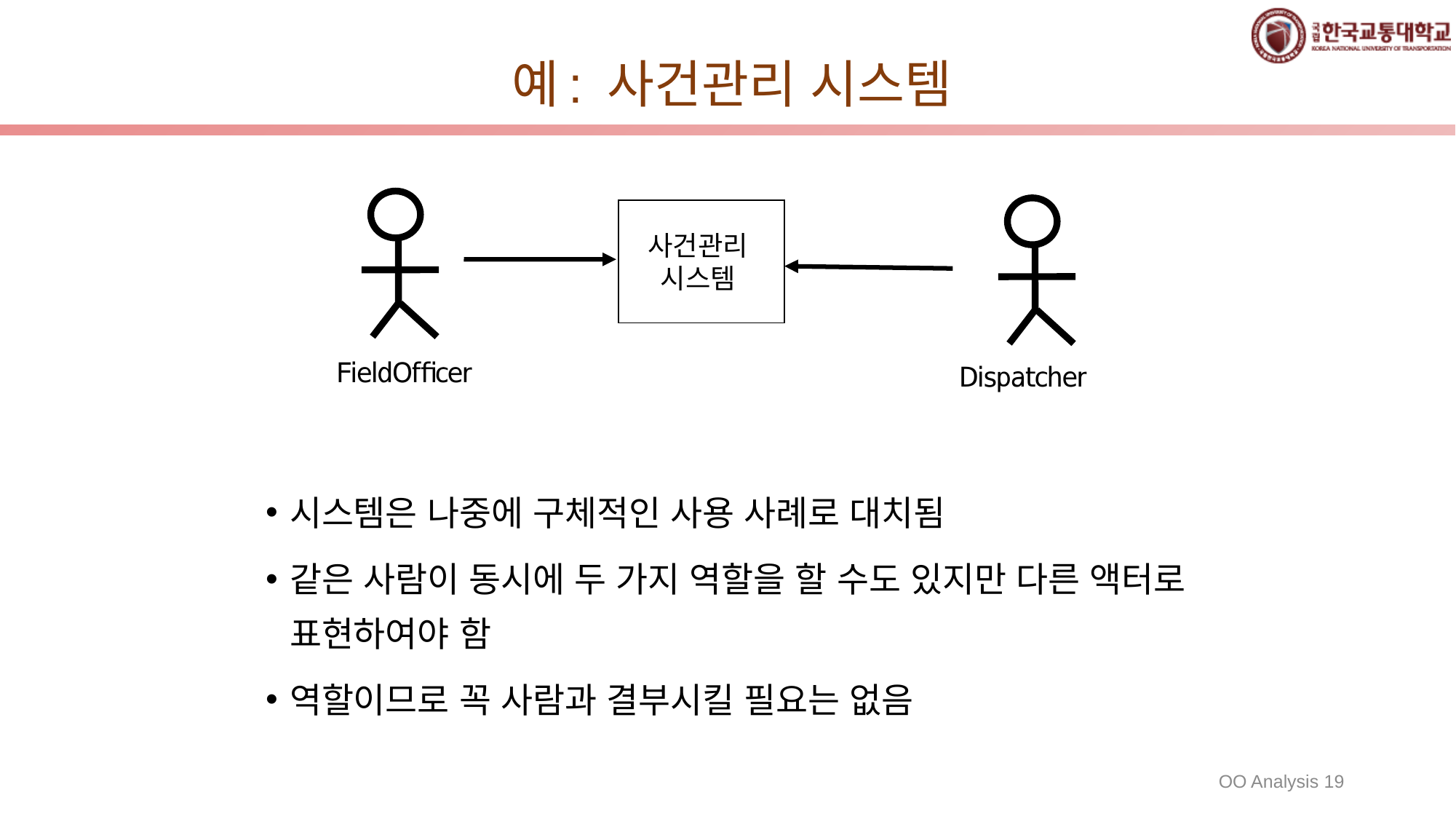

# 예: 사건관리 시스템

사건관리
시스템

FieldOfficer
Dispatcher
시스템은 나중에 구체적인 사용 사례로 대치됨
같은 사람이 동시에 두 가지 역할을 할 수도 있지만 다른 액터로 표현하여야 함
역할이므로 꼭 사람과 결부시킬 필요는 없음
OO Analysis 19